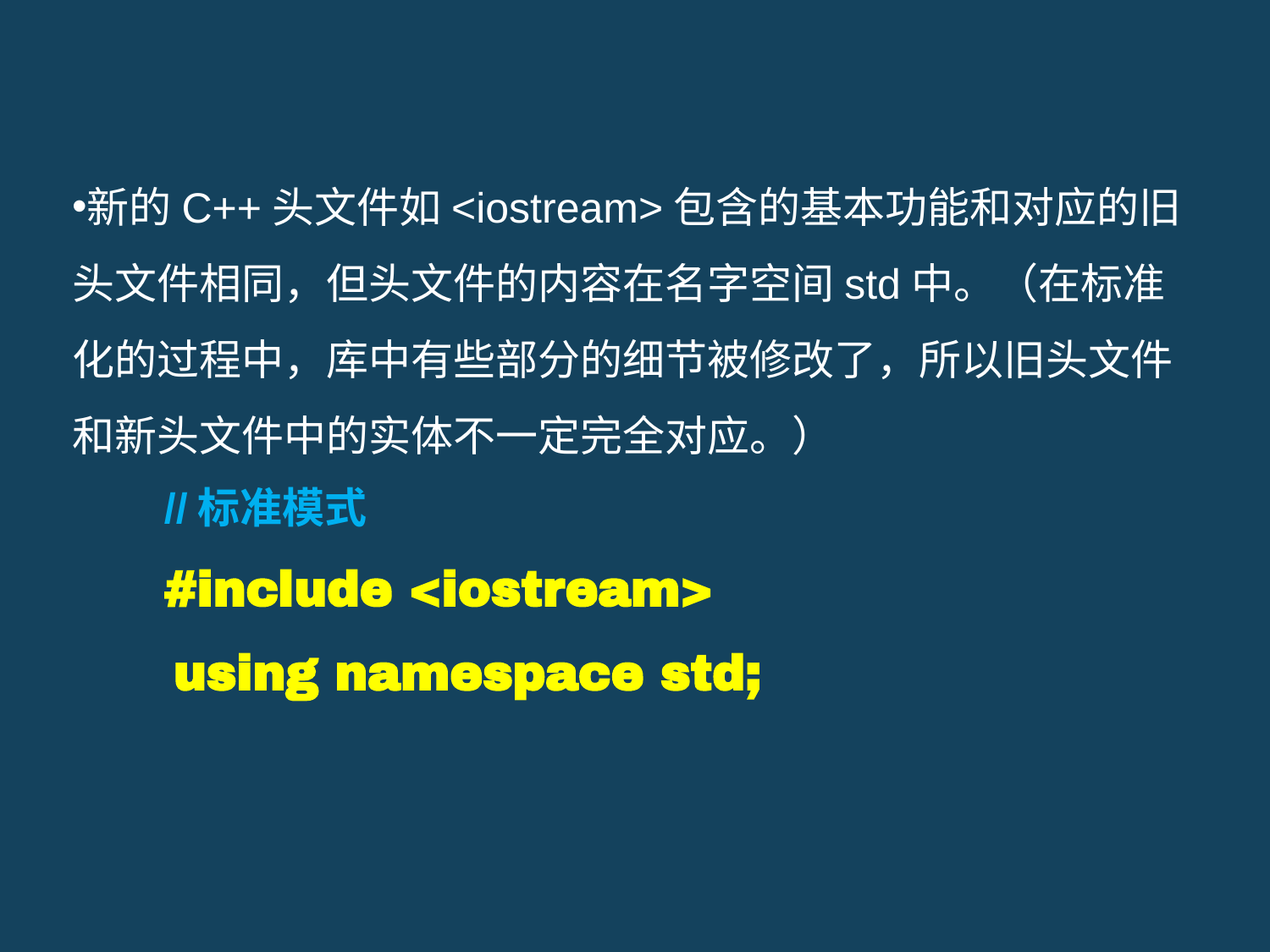

新的C++头文件如<iostream>包含的基本功能和对应的旧头文件相同，但头文件的内容在名字空间std中。（在标准化的过程中，库中有些部分的细节被修改了，所以旧头文件和新头文件中的实体不一定完全对应。）
  //标准模式
  #include <iostream>
  using namespace std;